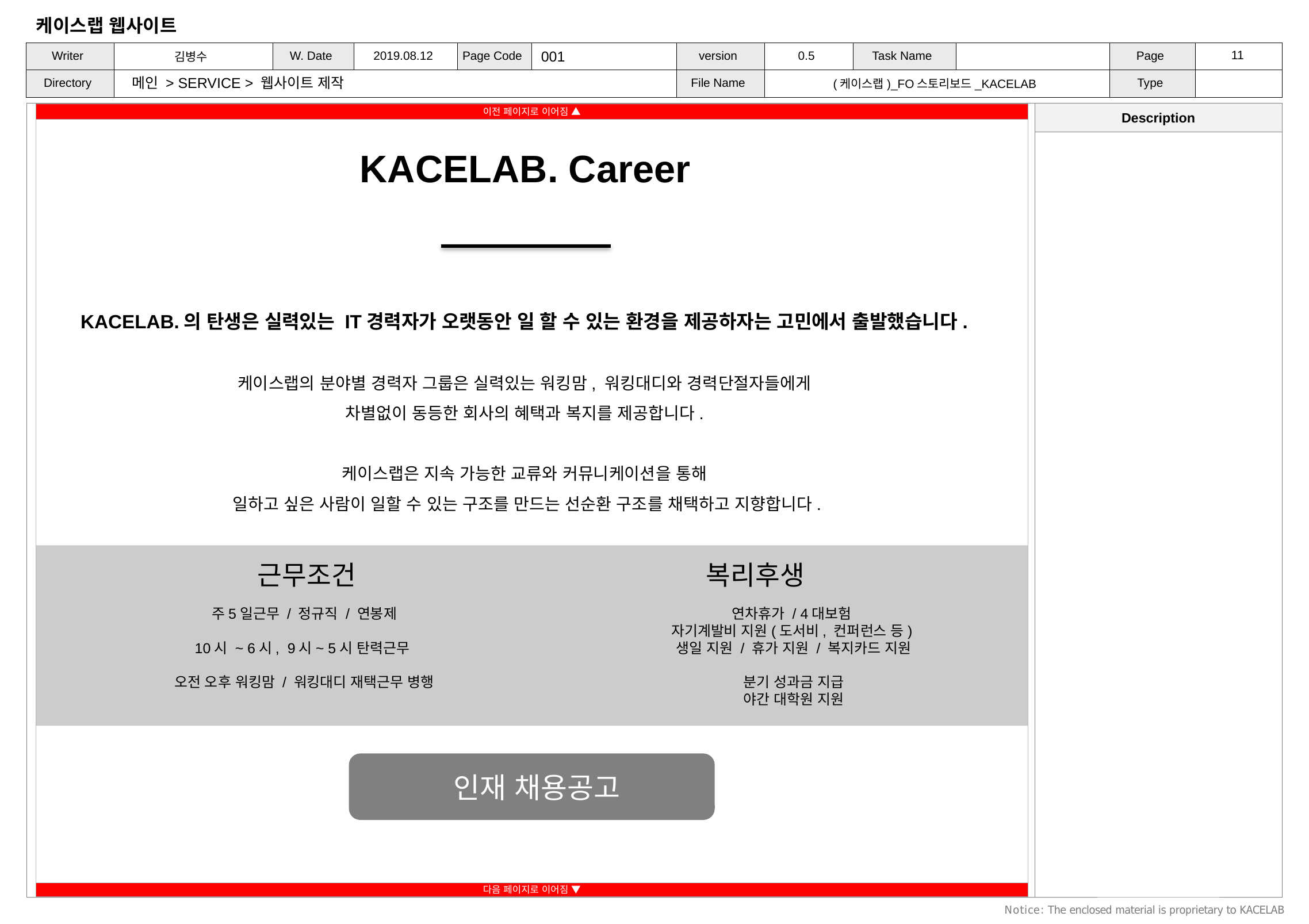

001
메인 > SERVICE > 웹사이트 제작
KACELAB. Career
KACELAB.의 탄생은 실력있는 IT경력자가 오랫동안 일 할 수 있는 환경을 제공하자는 고민에서 출발했습니다.

케이스랩의 분야별 경력자 그룹은 실력있는 워킹맘, 워킹대디와 경력단절자들에게
차별없이 동등한 회사의 혜택과 복지를 제공합니다.

케이스랩은 지속 가능한 교류와 커뮤니케이션을 통해
일하고 싶은 사람이 일할 수 있는 구조를 만드는 선순환 구조를 채택하고 지향합니다.

근무조건
복리후생
주5일근무 / 정규직 / 연봉제

10시 ~ 6시,  9시~ 5시 탄력근무

오전 오후 워킹맘 / 워킹대디 재택근무 병행

연차휴가 / 4대보험
자기계발비 지원(도서비, 컨퍼런스 등)
생일 지원 / 휴가 지원 / 복지카드 지원

분기 성과금 지급
야간 대학원 지원

인재 채용공고